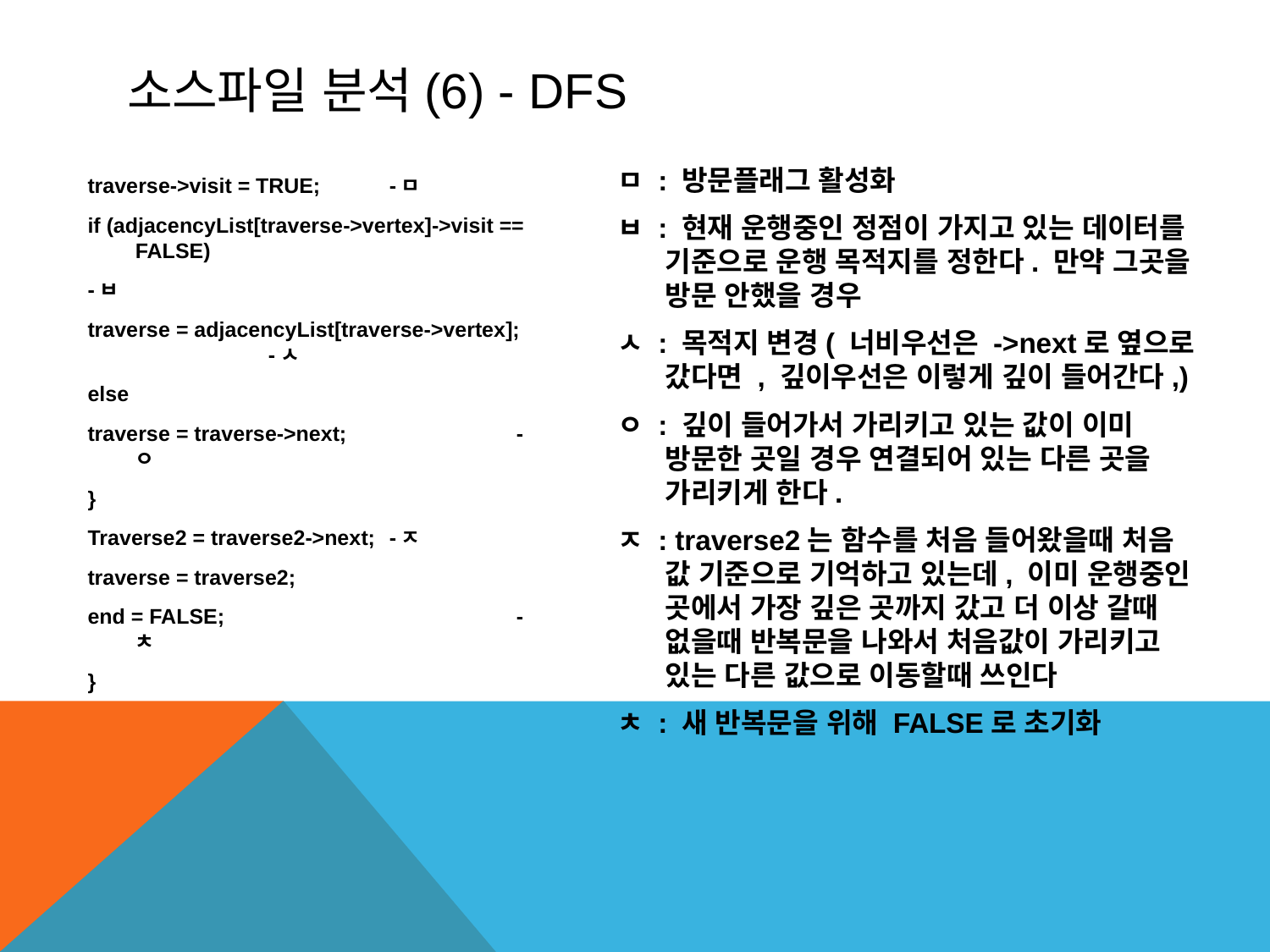

# 소스파일 분석(6) - DFS
ㅁ : 방문플래그 활성화
ㅂ : 현재 운행중인 정점이 가지고 있는 데이터를 기준으로 운행 목적지를 정한다. 만약 그곳을 방문 안했을 경우
ㅅ : 목적지 변경( 너비우선은 ->next로 옆으로 갔다면 , 깊이우선은 이렇게 깊이 들어간다,)
ㅇ : 깊이 들어가서 가리키고 있는 값이 이미 방문한 곳일 경우 연결되어 있는 다른 곳을 가리키게 한다.
ㅈ : traverse2는 함수를 처음 들어왔을때 처음 값 기준으로 기억하고 있는데, 이미 운행중인 곳에서 가장 깊은 곳까지 갔고 더 이상 갈때 없을때 반복문을 나와서 처음값이 가리키고 있는 다른 값으로 이동할때 쓰인다
ㅊ : 새 반복문을 위해 FALSE로 초기화
traverse->visit = TRUE;	-ㅁ
if (adjacencyList[traverse->vertex]->visit == FALSE)
-ㅂ
traverse = adjacencyList[traverse->vertex];	 -ㅅ
else
traverse = traverse->next;		-ㅇ
}
Traverse2 = traverse2->next;	-ㅈ
traverse = traverse2;
end = FALSE;			-ㅊ
}